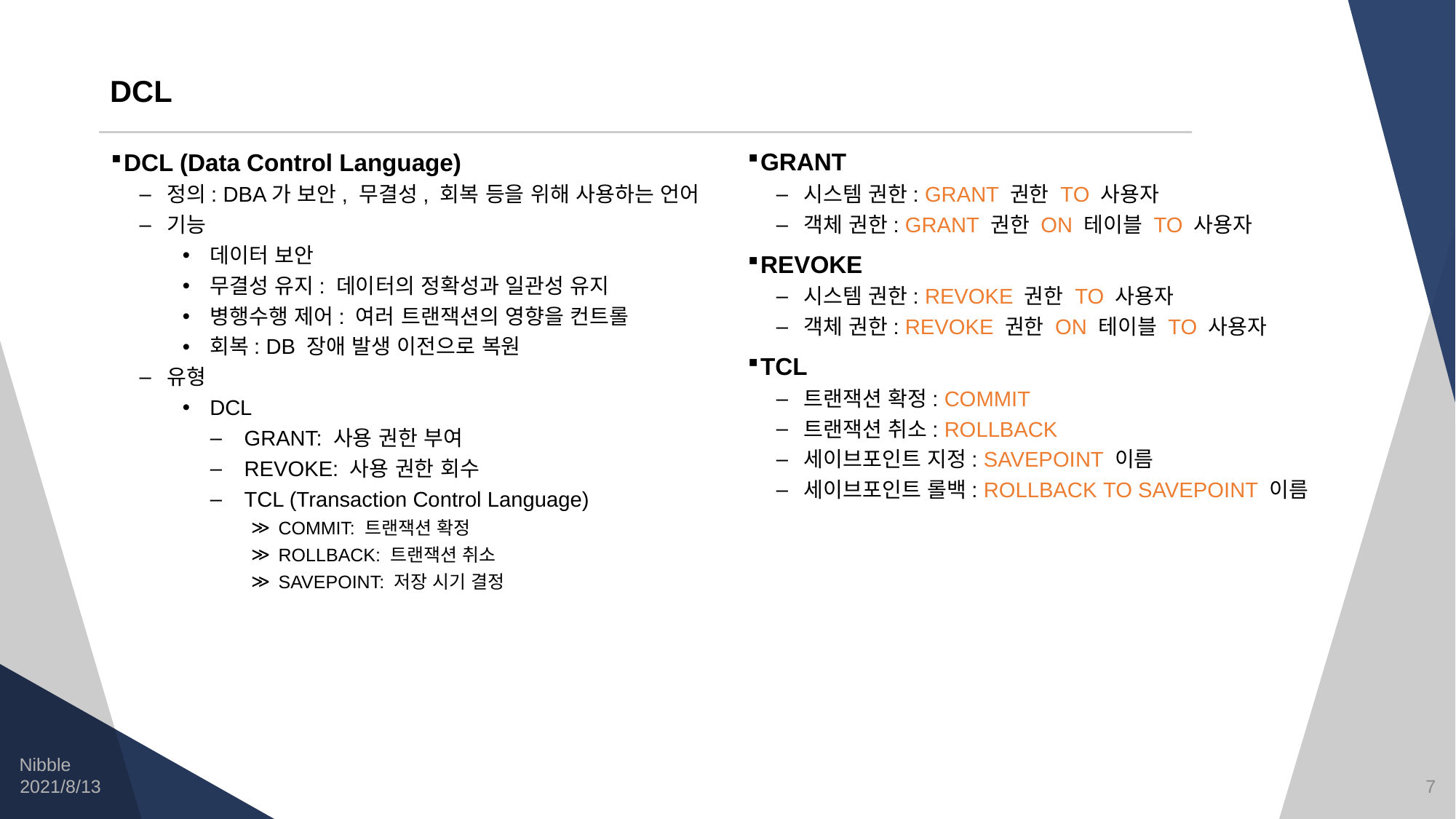

# DCL
GRANT
시스템 권한: GRANT 권한 TO 사용자
객체 권한: GRANT 권한 ON 테이블 TO 사용자
REVOKE
시스템 권한: REVOKE 권한 TO 사용자
객체 권한: REVOKE 권한 ON 테이블 TO 사용자
TCL
트랜잭션 확정: COMMIT
트랜잭션 취소: ROLLBACK
세이브포인트 지정: SAVEPOINT 이름
세이브포인트 롤백: ROLLBACK TO SAVEPOINT 이름

DCL (Data Control Language)
정의: DBA가 보안, 무결성, 회복 등을 위해 사용하는 언어
기능
데이터 보안
무결성 유지: 데이터의 정확성과 일관성 유지
병행수행 제어: 여러 트랜잭션의 영향을 컨트롤
회복: DB 장애 발생 이전으로 복원
유형
DCL
GRANT: 사용 권한 부여
REVOKE: 사용 권한 회수
TCL (Transaction Control Language)
COMMIT: 트랜잭션 확정
ROLLBACK: 트랜잭션 취소
SAVEPOINT: 저장 시기 결정
Nibble
2021/8/13
7